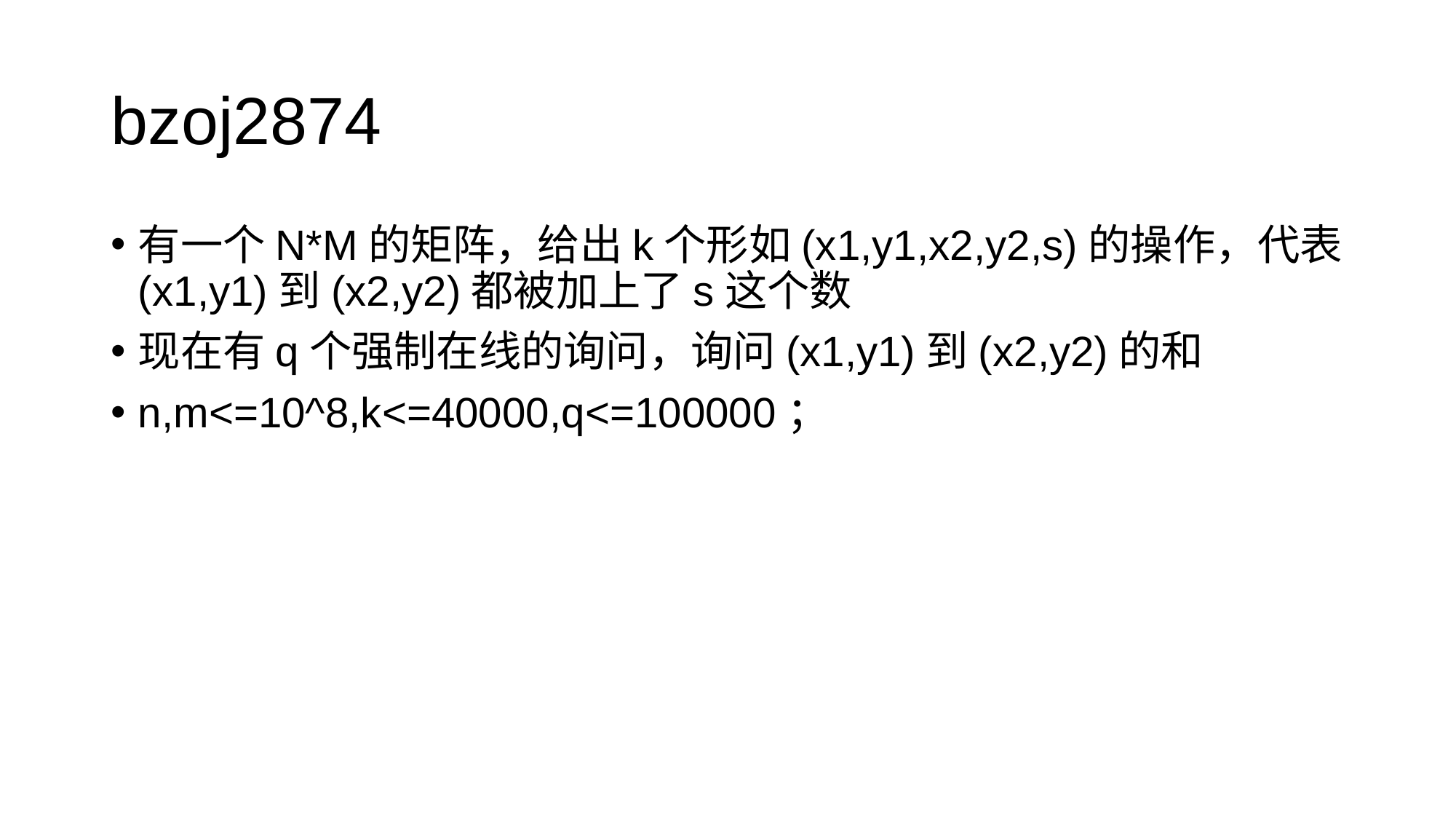

# bzoj2874
有一个N*M的矩阵，给出k个形如(x1,y1,x2,y2,s)的操作，代表(x1,y1)到(x2,y2)都被加上了s这个数
现在有q个强制在线的询问，询问(x1,y1)到(x2,y2)的和
n,m<=10^8,k<=40000,q<=100000；